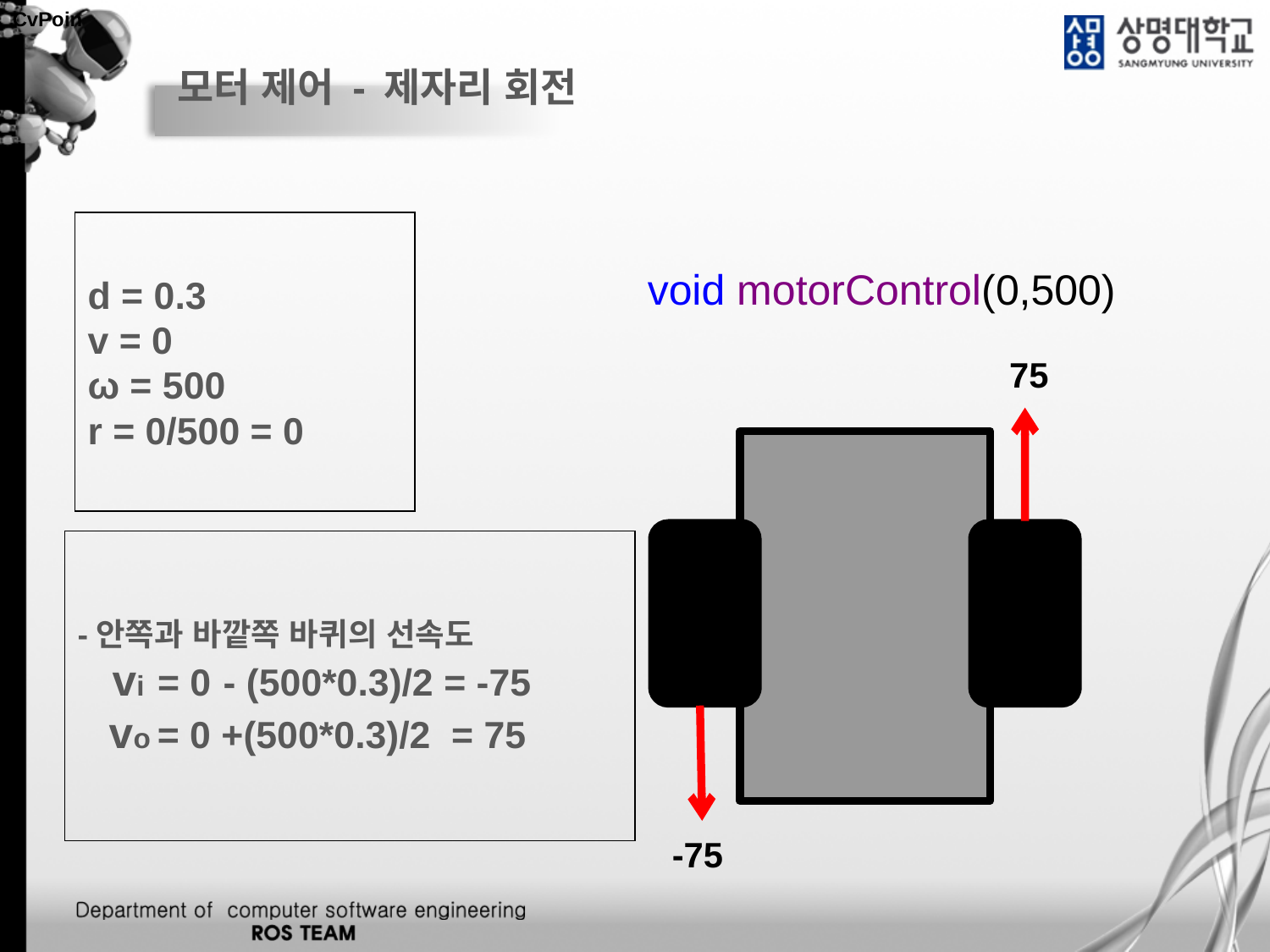

CvPoint
# 모터 제어 - 제자리 회전

d = 0.3
v = 0
ω = 500
r = 0/500 = 0

void motorControl(0,500)

  75

 -75
-안쪽과 바깥쪽 바퀴의 선속도
   vi  = 0 - (500*0.3)/2 = -75
   vo = 0 +(500*0.3)/2  = 75